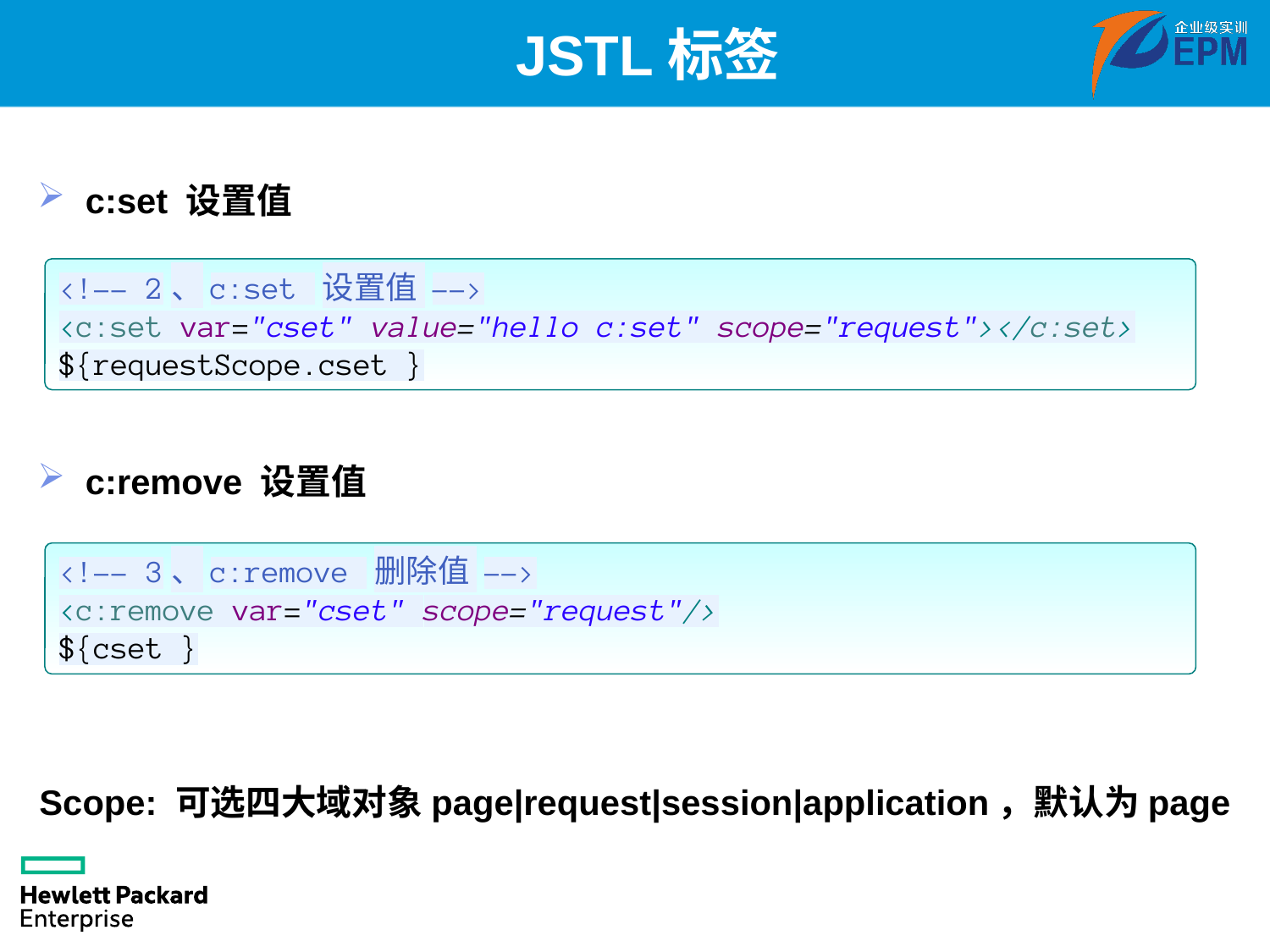

# JSTL标签
c:set 设置值
<!-- 2、c:set 设置值 -->
<c:set var="cset" value="hello c:set" scope="request"></c:set>
${requestScope.cset }
c:remove 设置值
<!-- 3、c:remove 删除值 -->
<c:remove var="cset" scope="request"/>
${cset }
Scope: 可选四大域对象page|request|session|application，默认为page